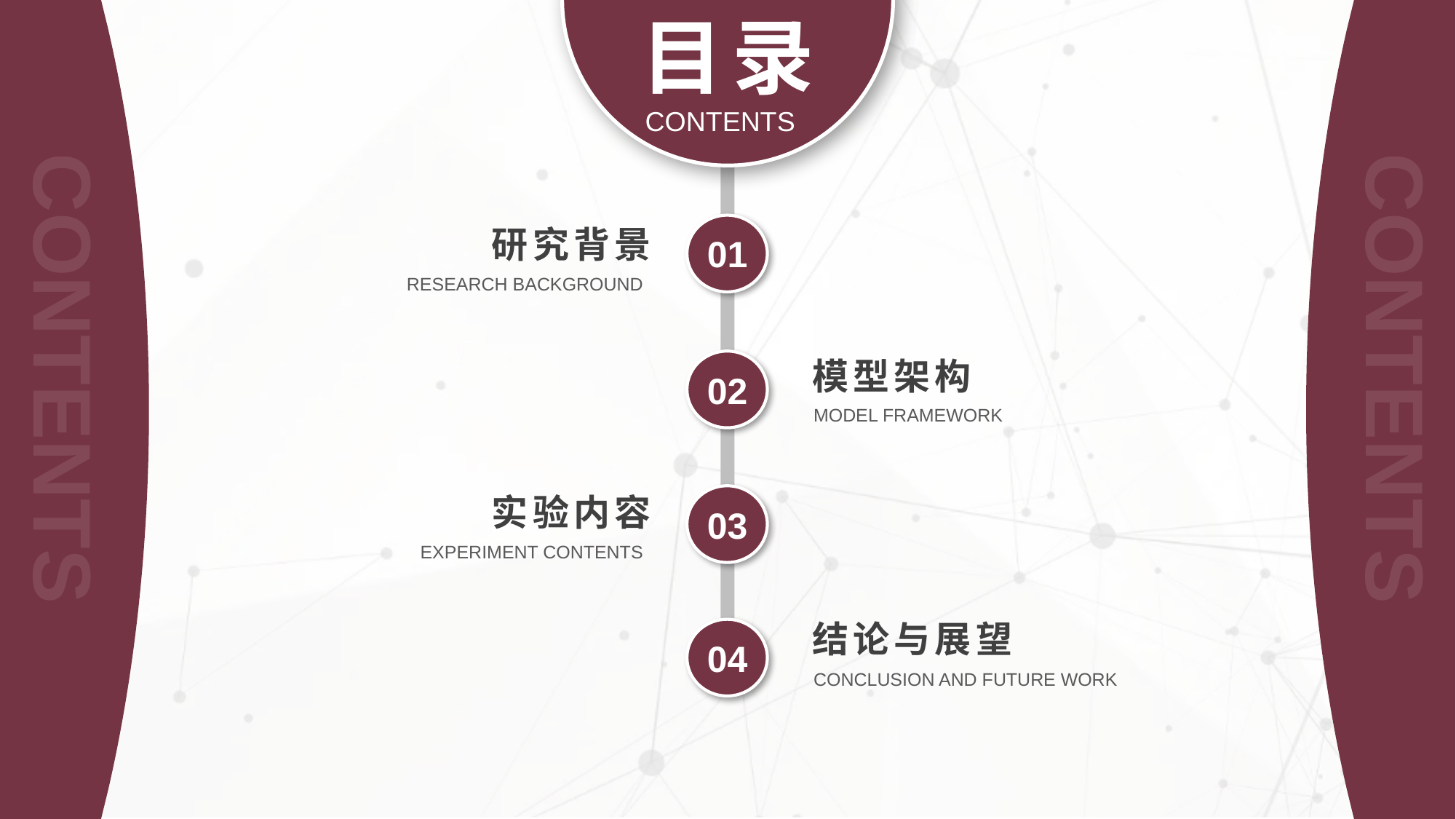

CONTENTS

CONTENTS

目录
CONTENTS

01
研究背景
RESEARCH BACKGROUND
模型架构

02
MODEL FRAMEWORK
实验内容

03
EXPERIMENT CONTENTS
结论与展望

04
CONCLUSION AND FUTURE WORK